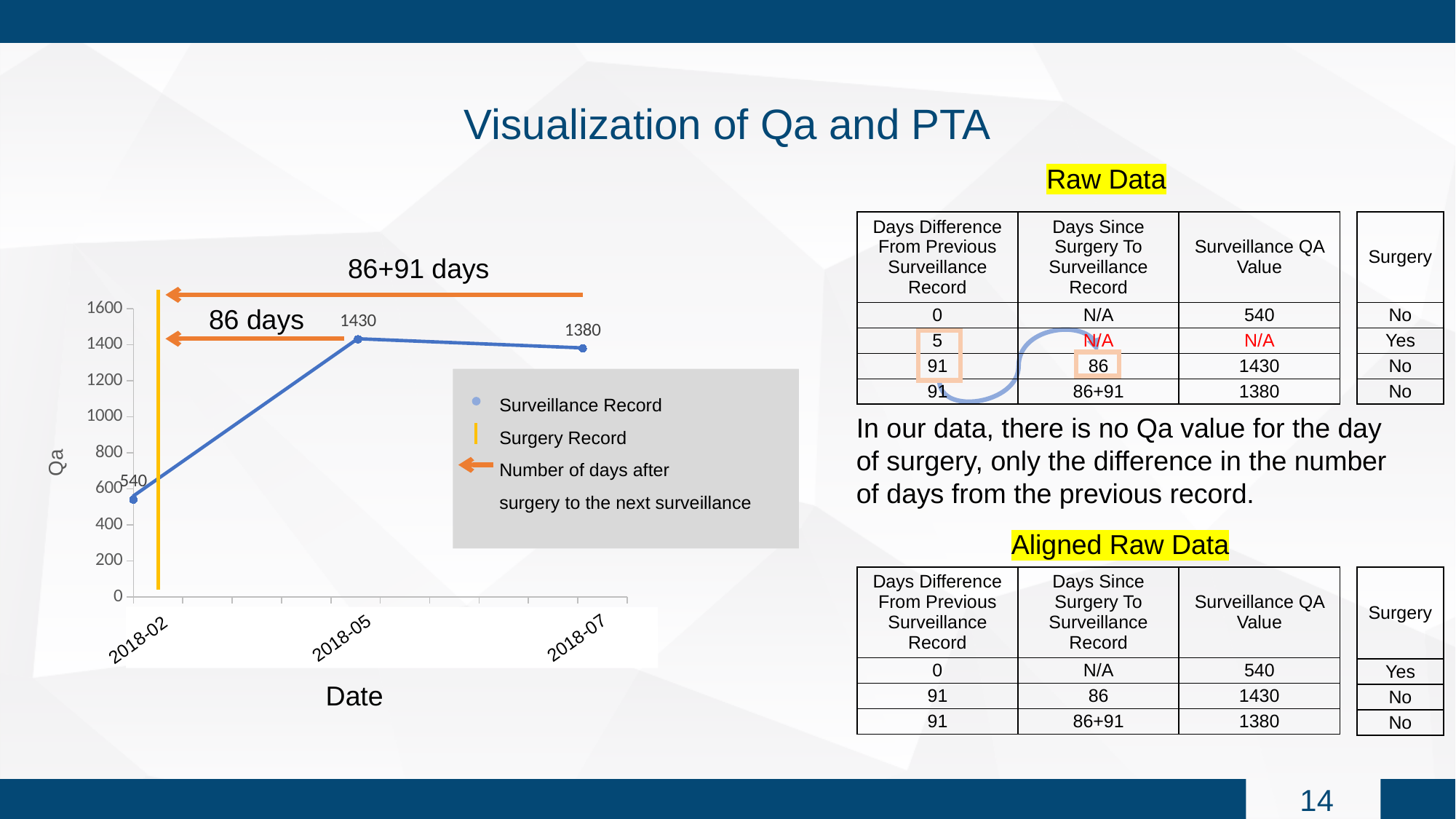

Visualization of Qa and PTA
Raw Data
| Days Difference From Previous Surveillance Record | Days Since Surgery To Surveillance Record | Surveillance QA Value |
| --- | --- | --- |
| 0 | N/A | 540 |
| 5 | N/A | N/A |
| 91 | 86 | 1430 |
| 91 | 86+91 | 1380 |
| Surgery |
| --- |
| No |
| Yes |
| No |
| No |
86+91 days

### Chart

| Category | 欄1 | 欄2 |
|---|---|---|
86 days
       Surveillance Record
       Surgery Record
       Number of days after
       surgery to the next surveillance

2018-07
2018-05
2018-02
Date

In our data, there is no Qa value for the day of surgery, only the difference in the number of days from the previous record.
Aligned Raw Data
| Days Difference From Previous Surveillance Record | Days Since Surgery To Surveillance Record | Surveillance QA Value |
| --- | --- | --- |
| 0 | N/A | 540 |
| 91 | 86 | 1430 |
| 91 | 86+91 | 1380 |
| Surgery |
| --- |
| Yes |
| No |
| No |
14